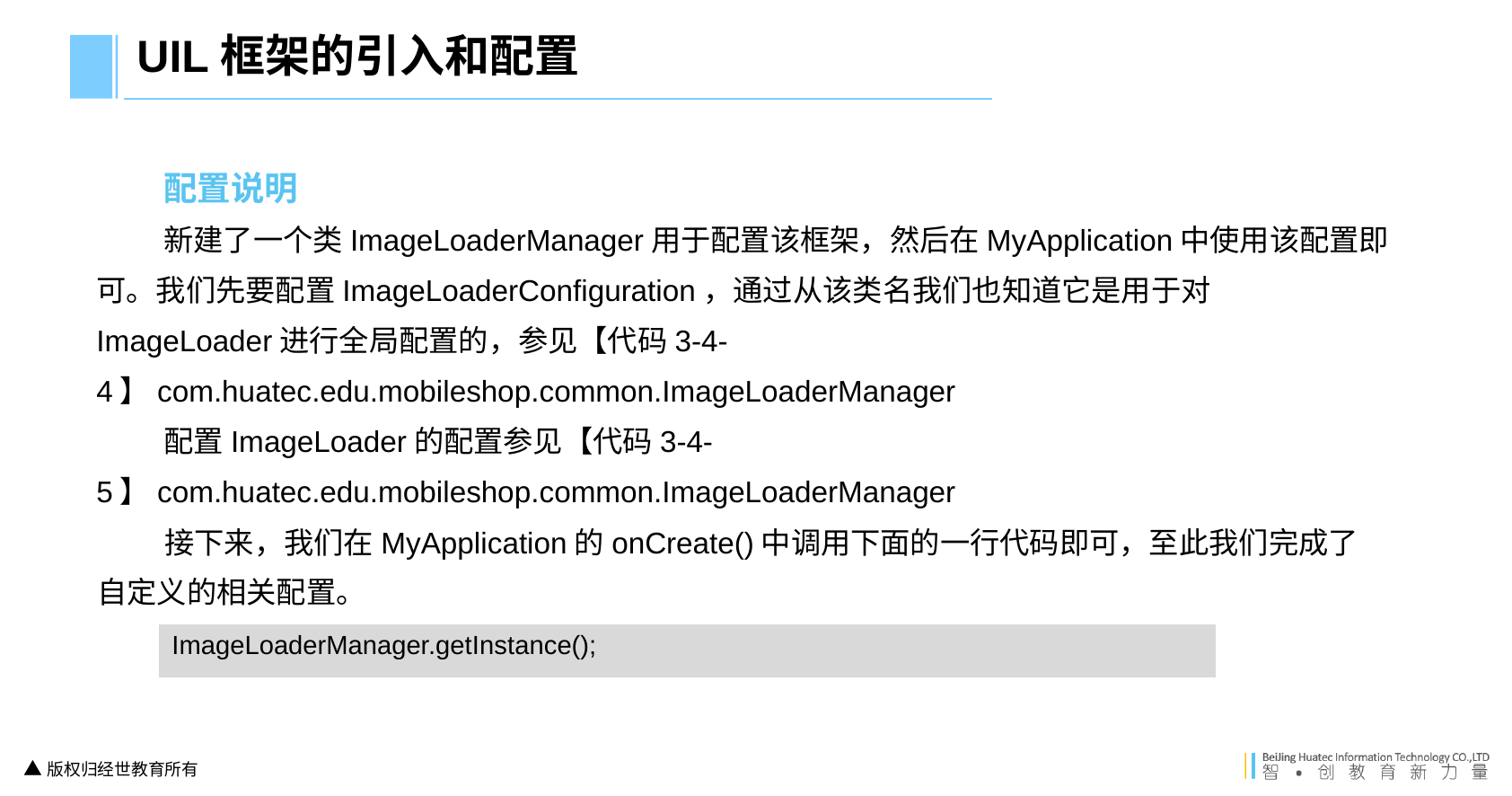

UIL框架的引入和配置

配置说明
新建了一个类ImageLoaderManager用于配置该框架，然后在MyApplication中使用该配置即可。我们先要配置ImageLoaderConfiguration，通过从该类名我们也知道它是用于对ImageLoader进行全局配置的，参见【代码3-4-4】com.huatec.edu.mobileshop.common.ImageLoaderManager
配置ImageLoader的配置参见【代码3-4-5】com.huatec.edu.mobileshop.common.ImageLoaderManager
接下来，我们在MyApplication的onCreate()中调用下面的一行代码即可，至此我们完成了自定义的相关配置。
| ImageLoaderManager.getInstance(); |
| --- |